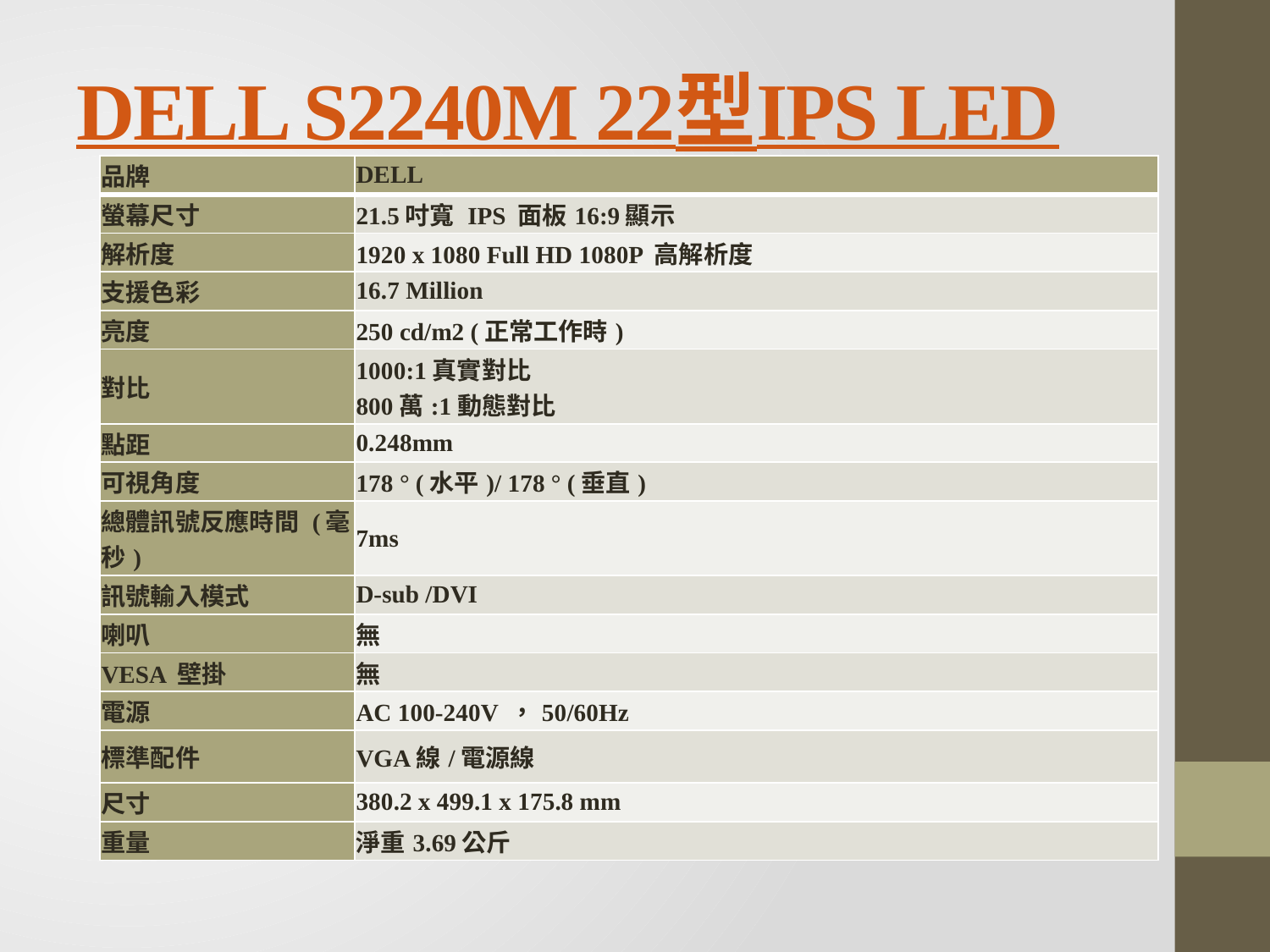

# DELL S2240M 22型IPS LED
| 品牌 | DELL |
| --- | --- |
| 螢幕尺寸 | 21.5吋寬 IPS 面板16:9顯示 |
| 解析度 | 1920 x 1080 Full HD 1080P 高解析度 |
| 支援色彩 | 16.7 Million |
| 亮度 | 250 cd/m2 (正常工作時) |
| 對比 | 1000:1真實對比 800萬:1動態對比 |
| 點距 | 0.248mm |
| 可視角度 | 178 ° (水平)/ 178 ° (垂直) |
| 總體訊號反應時間 (毫秒) | 7ms |
| 訊號輸入模式 | D-sub /DVI |
| 喇叭 | 無 |
| VESA 壁掛 | 無 |
| 電源 | AC 100-240V ，50/60Hz |
| 標準配件 | VGA線/電源線 |
| 尺寸 | 380.2 x 499.1 x 175.8 mm |
| 重量 | 淨重3.69公斤 |